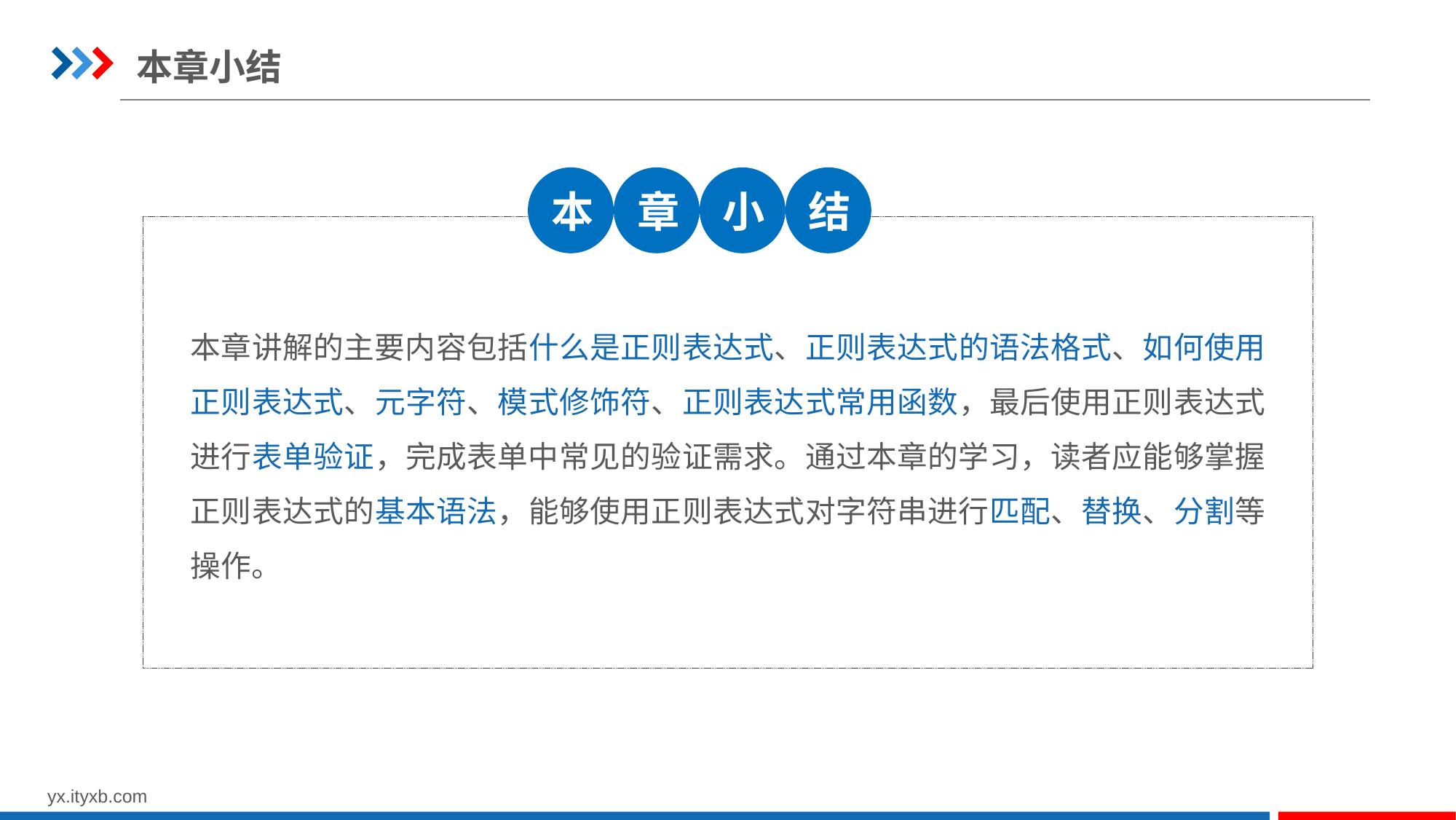

本章小结
本
章
小
结

本章讲解的主要内容包括什么是正则表达式、正则表达式的语法格式、如何使用正则表达式、元字符、模式修饰符、正则表达式常用函数，最后使用正则表达式进行表单验证，完成表单中常见的验证需求。通过本章的学习，读者应能够掌握正则表达式的基本语法，能够使用正则表达式对字符串进行匹配、替换、分割等操作。